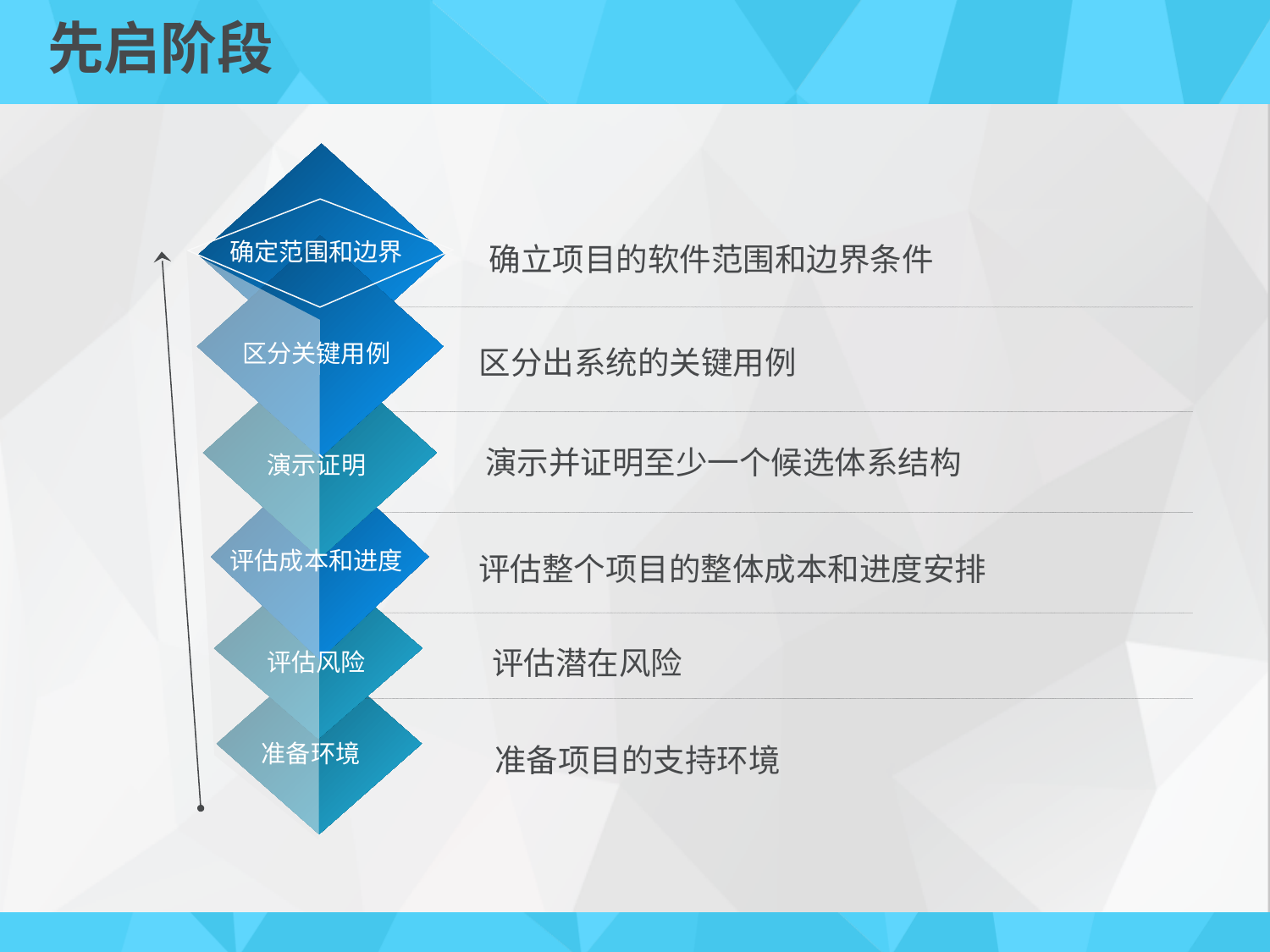

# 先启阶段

确定范围和边界
确立项目的软件范围和边界条件

区分关键用例
区分出系统的关键用例

演示并证明至少一个候选体系结构
演示证明

评估成本和进度
评估整个项目的整体成本和进度安排

评估潜在风险
评估风险

准备环境
准备项目的支持环境